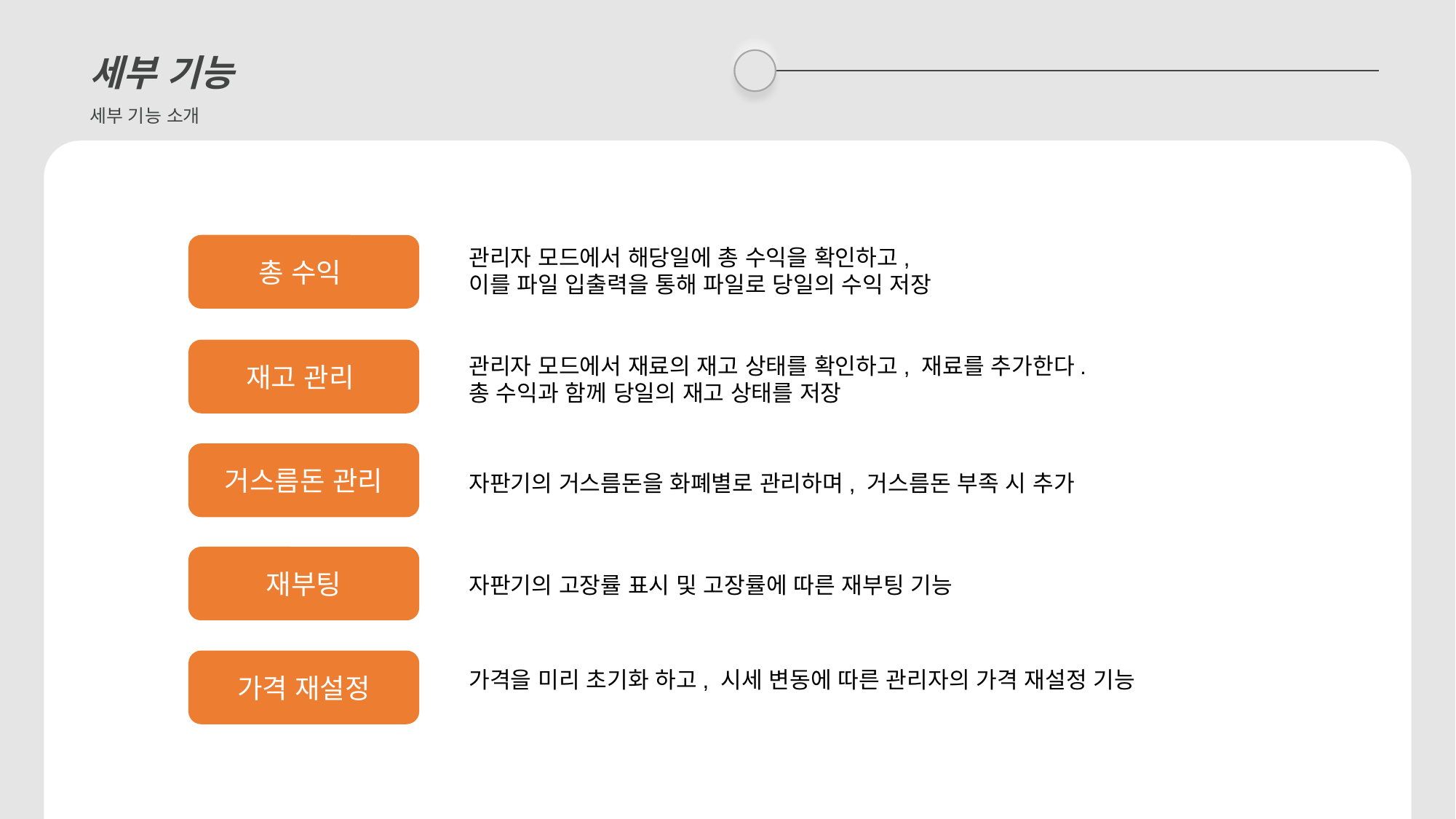

세부 기능
세부 기능 소개

총 수익
관리자 모드에서 해당일에 총 수익을 확인하고,
이를 파일 입출력을 통해 파일로 당일의 수익 저장
재고 관리
관리자 모드에서 재료의 재고 상태를 확인하고, 재료를 추가한다.
총 수익과 함께 당일의 재고 상태를 저장
거스름돈 관리
자판기의 거스름돈을 화폐별로 관리하며, 거스름돈 부족 시 추가
재부팅
자판기의 고장률 표시 및 고장률에 따른 재부팅 기능
가격 재설정
가격을 미리 초기화 하고, 시세 변동에 따른 관리자의 가격 재설정 기능